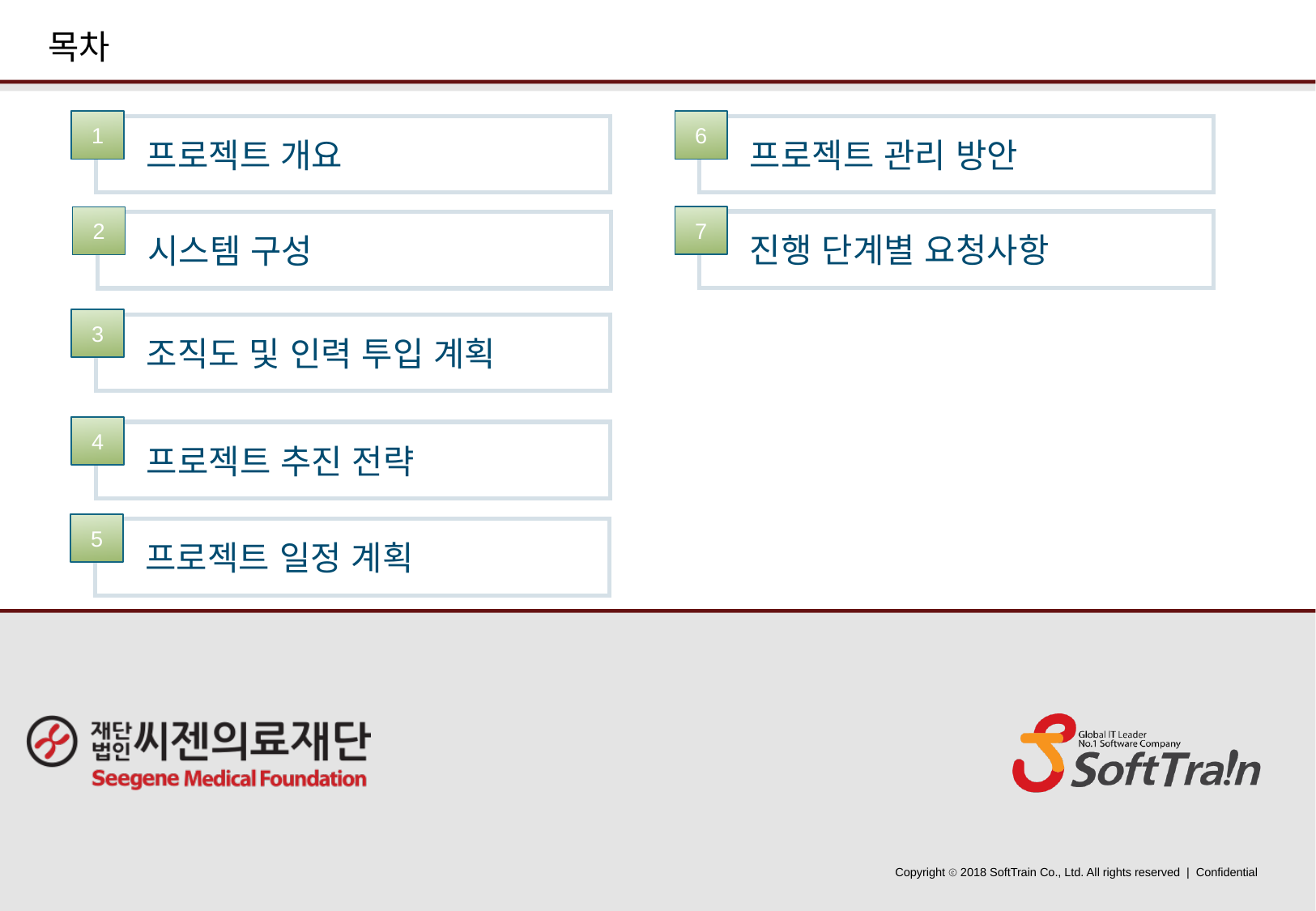

목차
1
6
프로젝트 개요
프로젝트 관리 방안
7
2
진행 단계별 요청사항
시스템 구성
3
조직도 및 인력 투입 계획
4
프로젝트 추진 전략
5
프로젝트 일정 계획